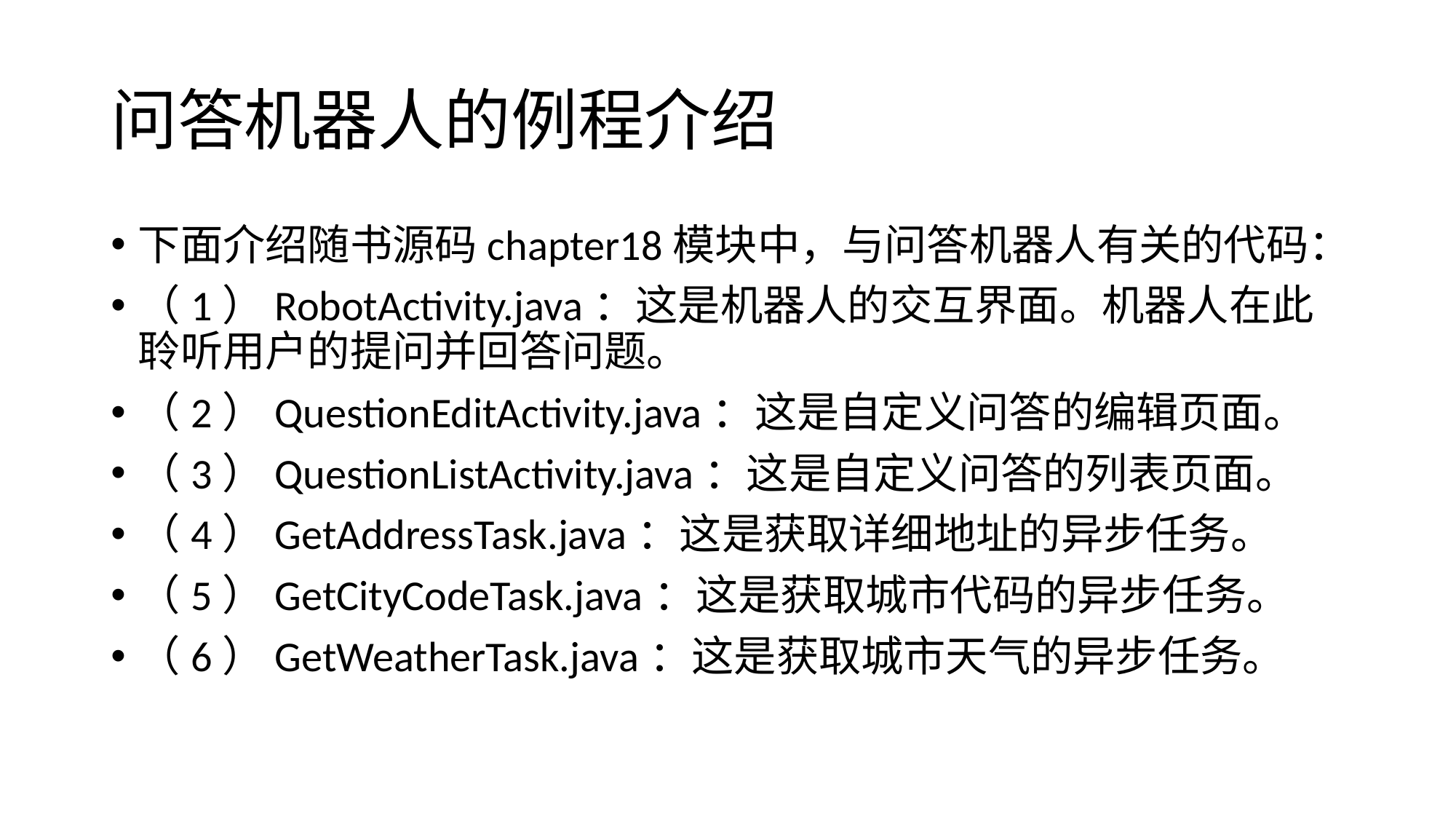

# 问答机器人的例程介绍
下面介绍随书源码chapter18模块中，与问答机器人有关的代码：
（1）RobotActivity.java：这是机器人的交互界面。机器人在此聆听用户的提问并回答问题。
（2）QuestionEditActivity.java：这是自定义问答的编辑页面。
（3）QuestionListActivity.java：这是自定义问答的列表页面。
（4）GetAddressTask.java：这是获取详细地址的异步任务。
（5）GetCityCodeTask.java：这是获取城市代码的异步任务。
（6）GetWeatherTask.java：这是获取城市天气的异步任务。